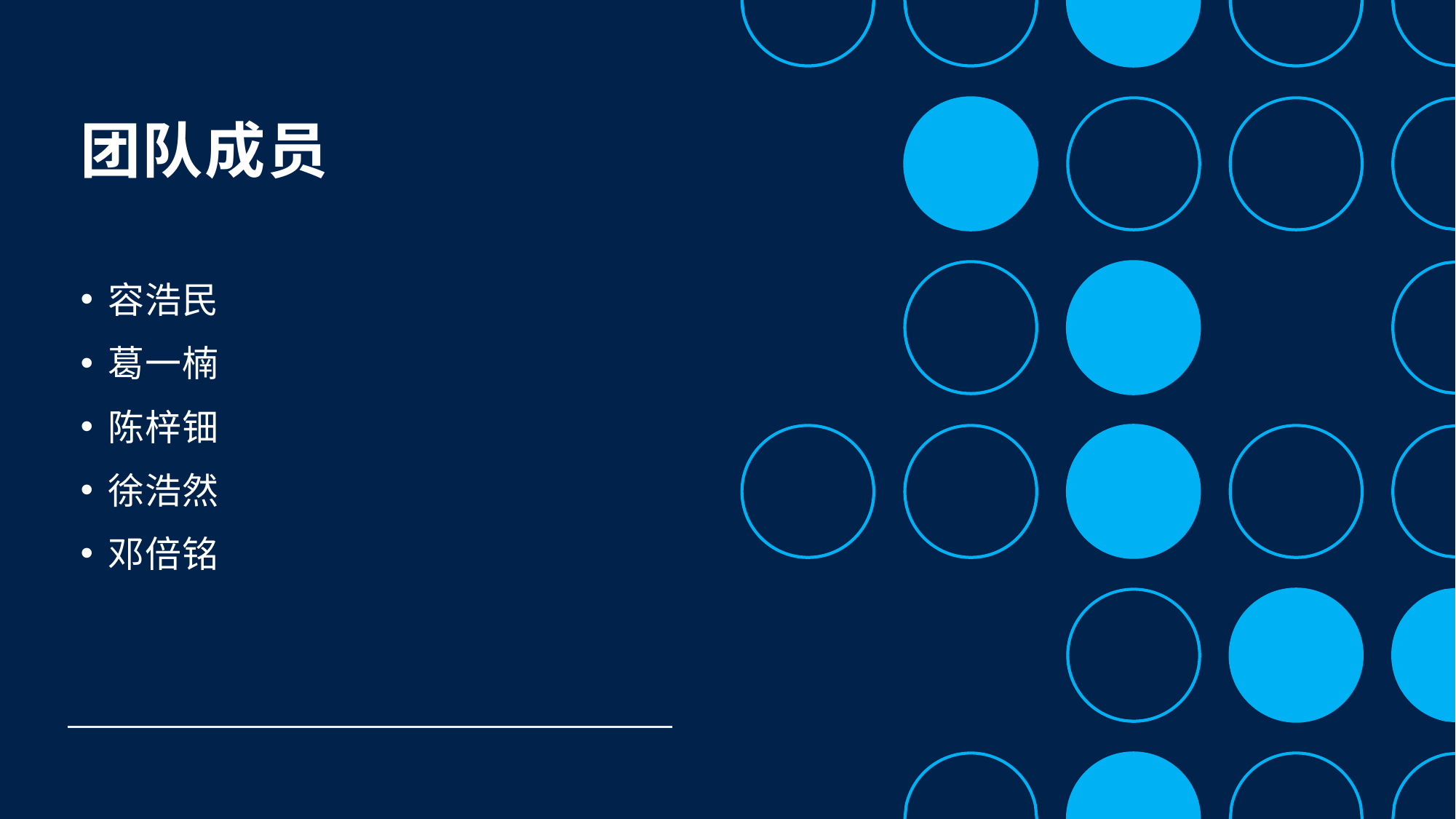

# 团队成员
容浩民
葛一楠
陈梓钿
徐浩然
邓倍铭